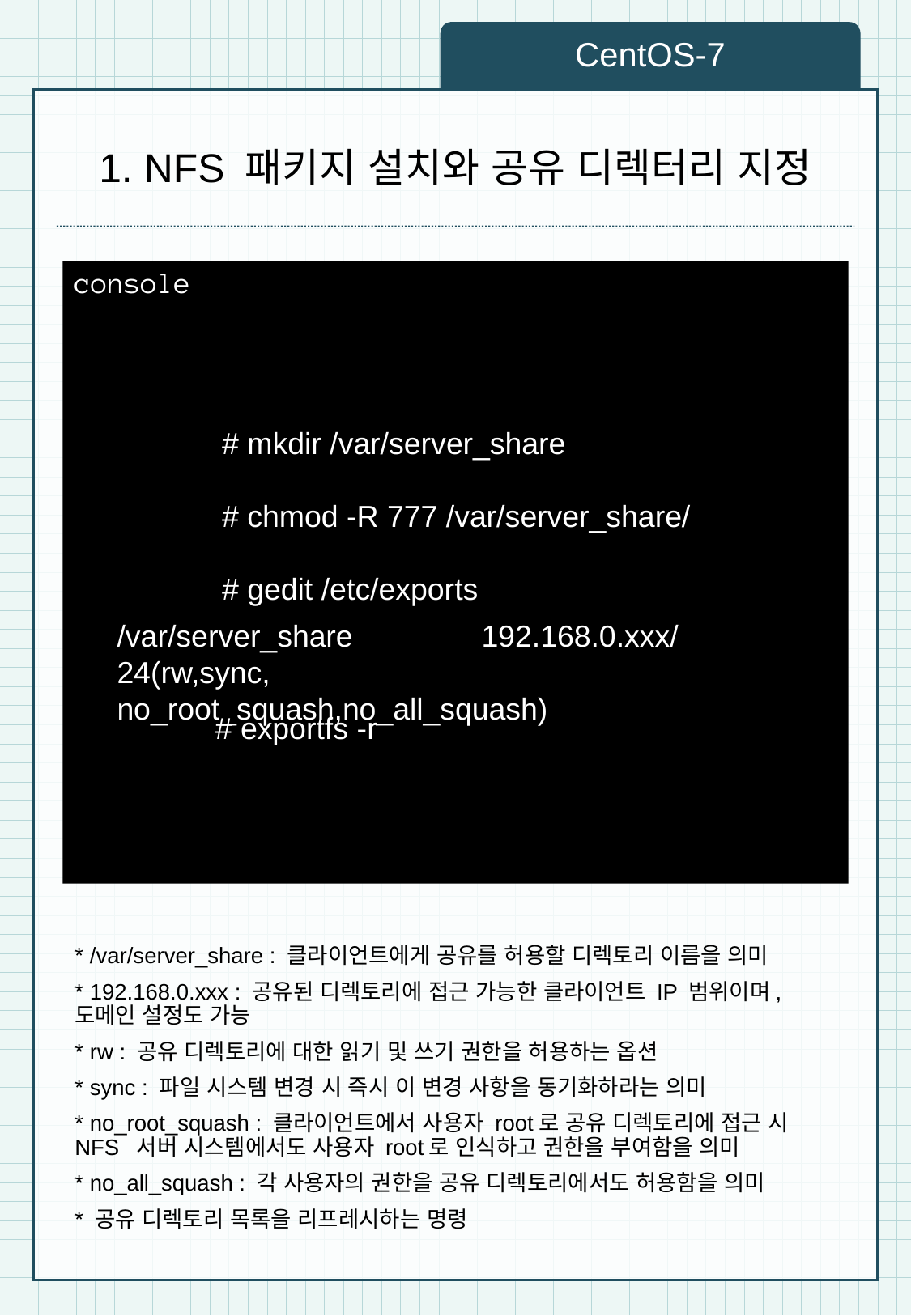

CentOS-7

# 1. NFS 패키지 설치와 공유 디렉터리 지정
console
# mkdir /var/server_share

# chmod -R 777 /var/server_share/

# gedit /etc/exports
/var/server_share		192.168.0.xxx/24(rw,sync,
no_root_squash,no_all_squash)
# exportfs -r
* /var/server_share : 클라이언트에게 공유를 허용할 디렉토리 이름을 의미
* 192.168.0.xxx : 공유된 디렉토리에 접근 가능한 클라이언트 IP 범위이며, 도메인 설정도 가능
* rw : 공유 디렉토리에 대한 읽기 및 쓰기 권한을 허용하는 옵션
* sync : 파일 시스템 변경 시 즉시 이 변경 사항을 동기화하라는 의미
* no_root_squash : 클라이언트에서 사용자 root로 공유 디렉토리에 접근 시 NFS  서버 시스템에서도 사용자 root로 인식하고 권한을 부여함을 의미
* no_all_squash : 각 사용자의 권한을 공유 디렉토리에서도 허용함을 의미
* 공유 디렉토리 목록을 리프레시하는 명령